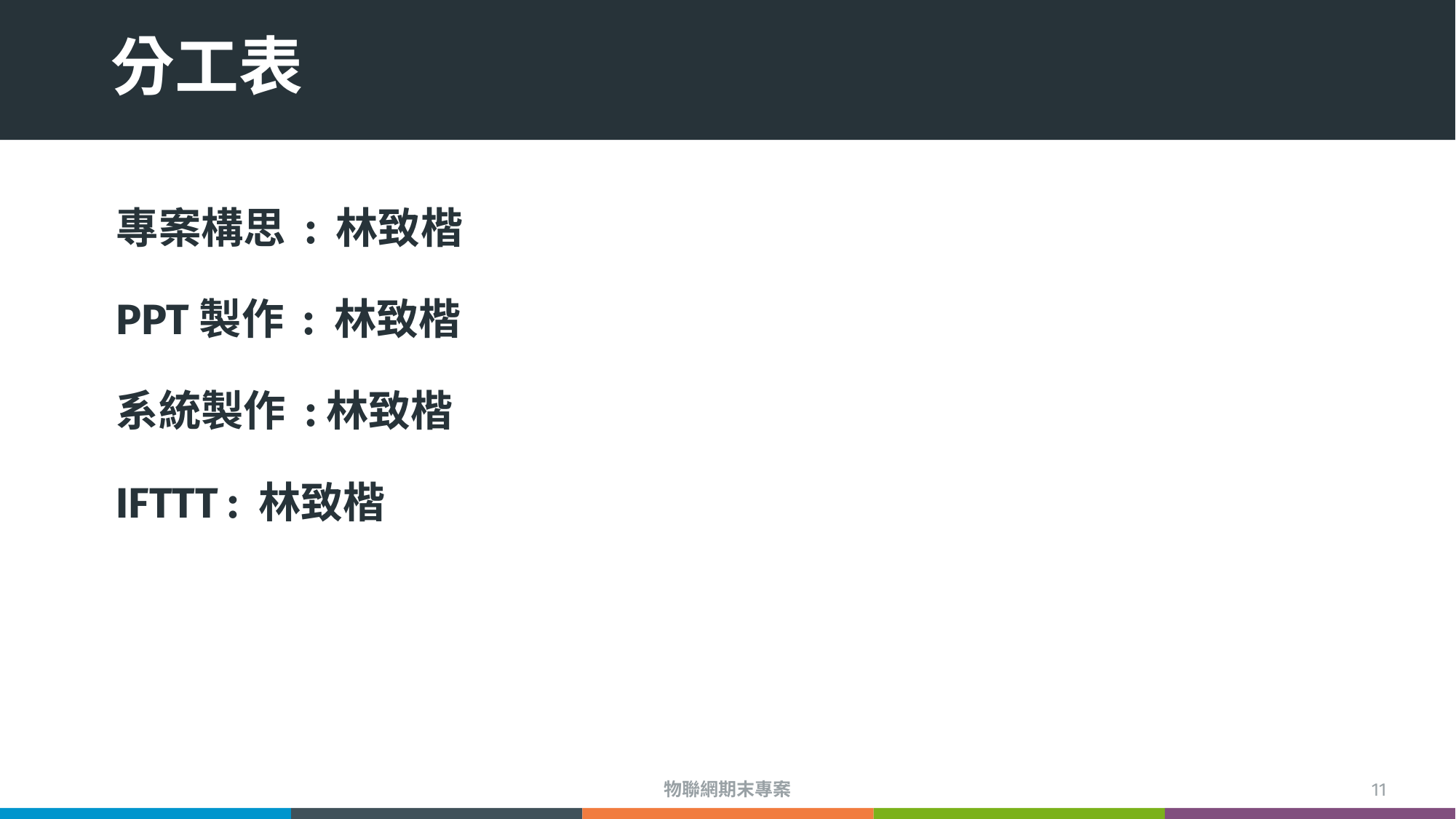

# 分工表
專案構思 : 林致楷
PPT製作 : 林致楷
系統製作 :林致楷
IFTTT : 林致楷
物聯網期末專案
11